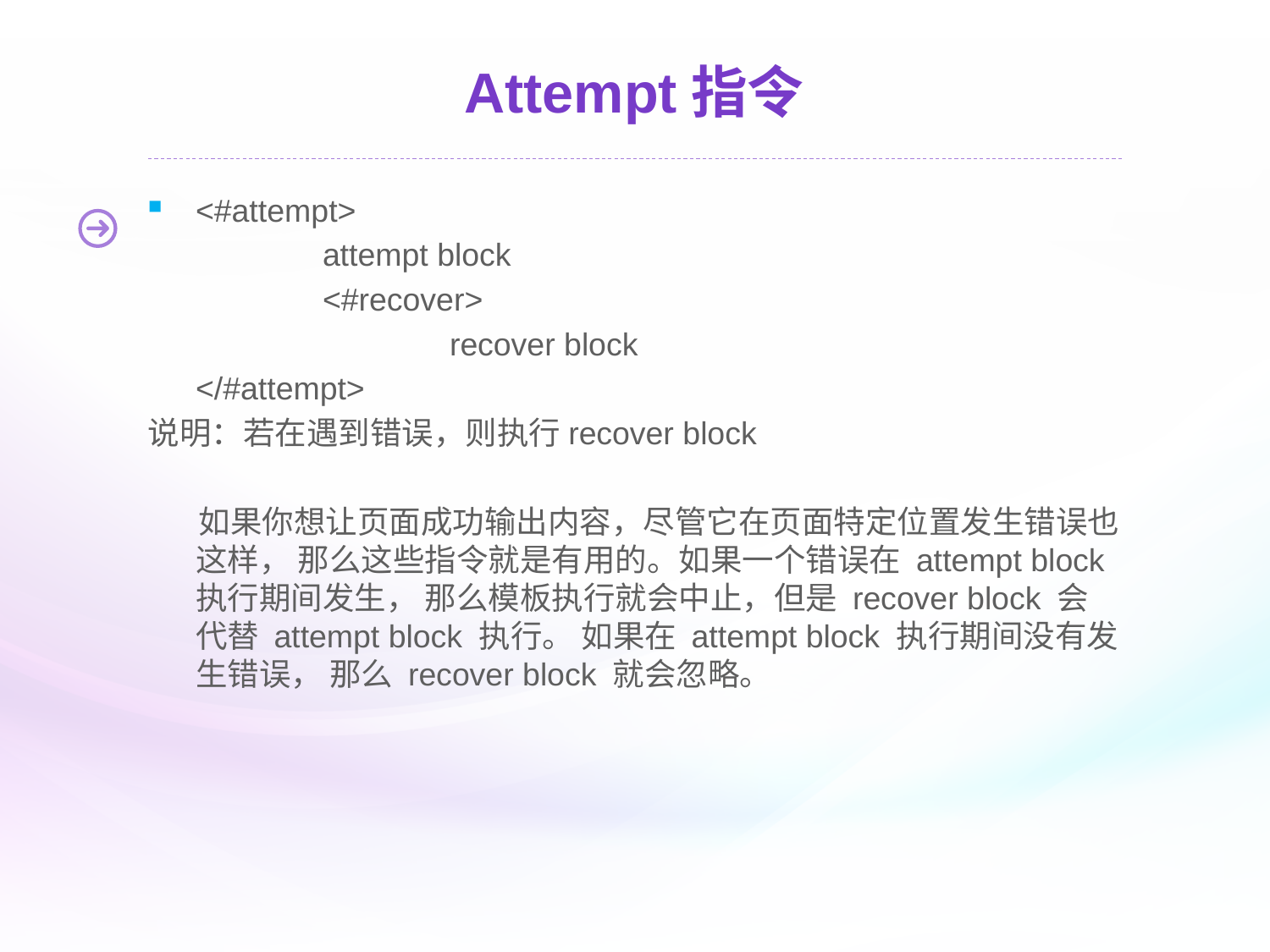

# Attempt指令
<#attempt>
	 	attempt block
		<#recover>
			recover block
	</#attempt>
说明：若在遇到错误，则执行recover block

      如果你想让页面成功输出内容，尽管它在页面特定位置发生错误也这样， 那么这些指令就是有用的。如果一个错误在 attempt block 执行期间发生， 那么模板执行就会中止，但是 recover block 会代替 attempt block 执行。 如果在 attempt block 执行期间没有发生错误， 那么 recover block 就会忽略。